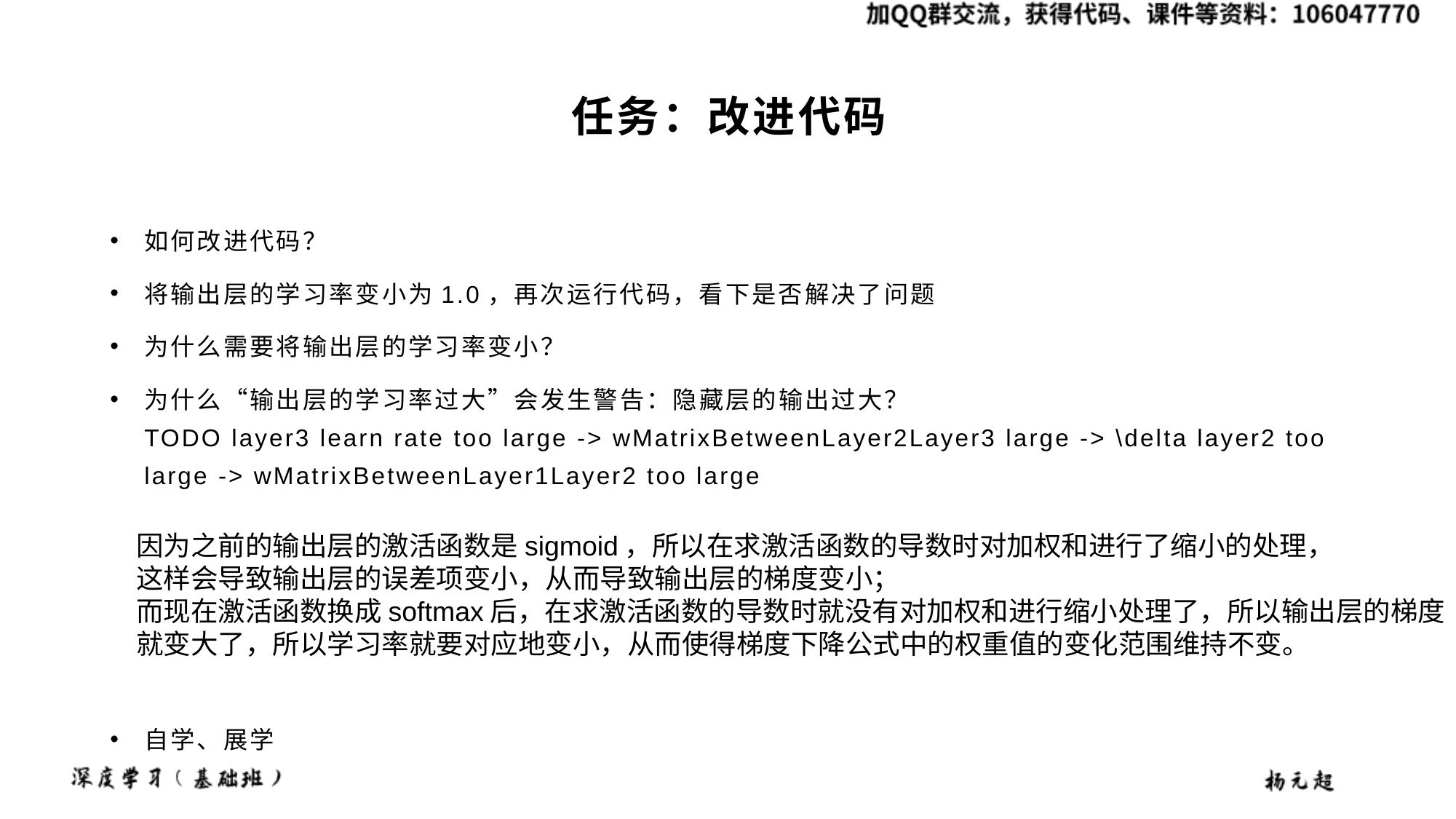

# 任务：改进代码
如何改进代码？
将输出层的学习率变小为1.0，再次运行代码，看下是否解决了问题
为什么需要将输出层的学习率变小？
为什么“输出层的学习率过大”会发生警告：隐藏层的输出过大？
TODO layer3 learn rate too large -> wMatrixBetweenLayer2Layer3 large -> \delta layer2 too large -> wMatrixBetweenLayer1Layer2 too large

自学、展学

因为之前的输出层的激活函数是sigmoid，所以在求激活函数的导数时对加权和进行了缩小的处理，
这样会导致输出层的误差项变小，从而导致输出层的梯度变小；
而现在激活函数换成softmax后，在求激活函数的导数时就没有对加权和进行缩小处理了，所以输出层的梯度就变大了，所以学习率就要对应地变小，从而使得梯度下降公式中的权重值的变化范围维持不变。